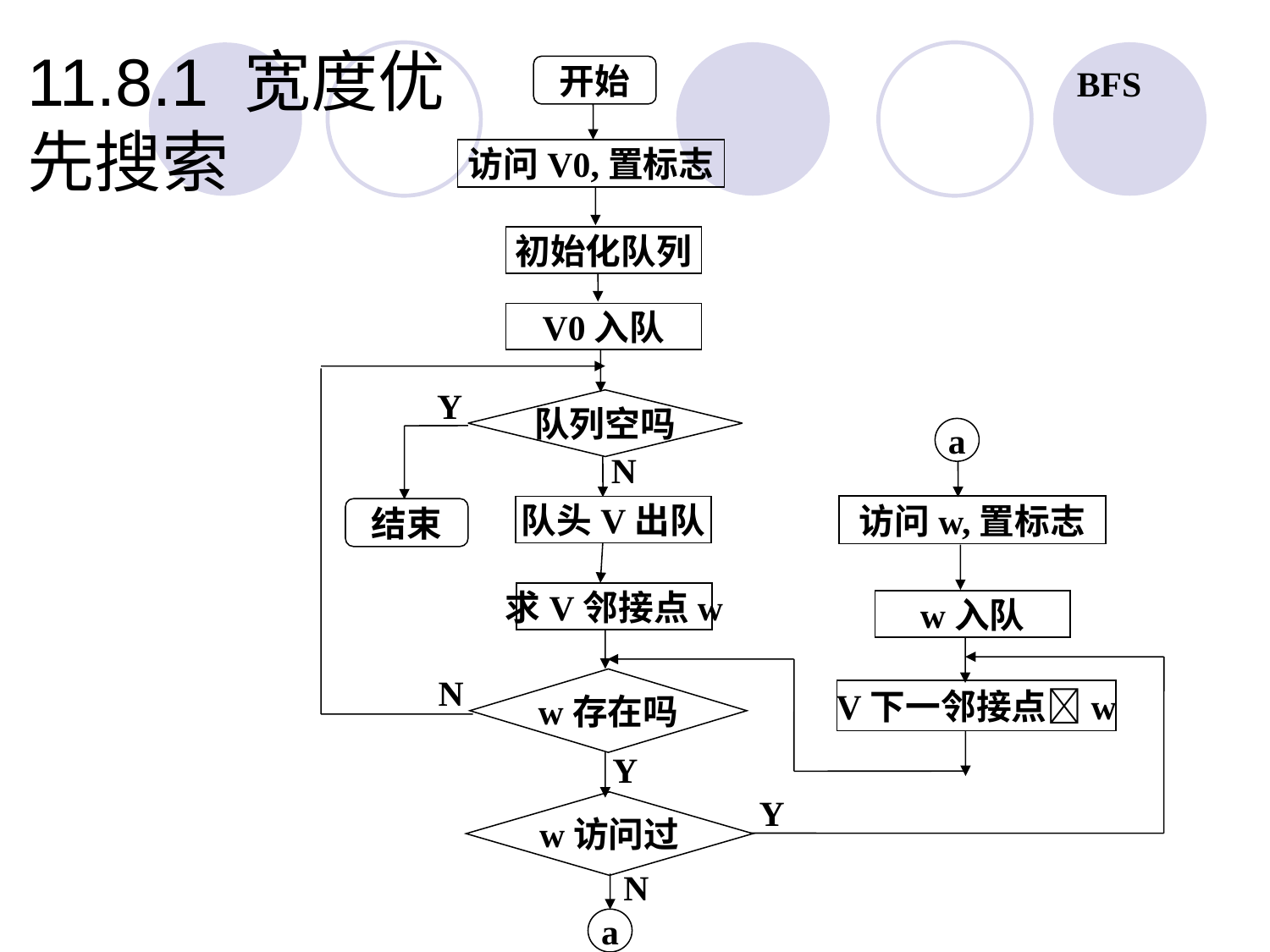

11.8.1 宽度优
先搜索
开始
BFS

访问V0,置标志

初始化队列

V0入队

Y
队列空吗
a

N

访问w,置标志
队头V出队
结束

求V邻接点w
w入队

N
w存在吗
V下一邻接点⇒w

Y

Y
w访问过

N

a